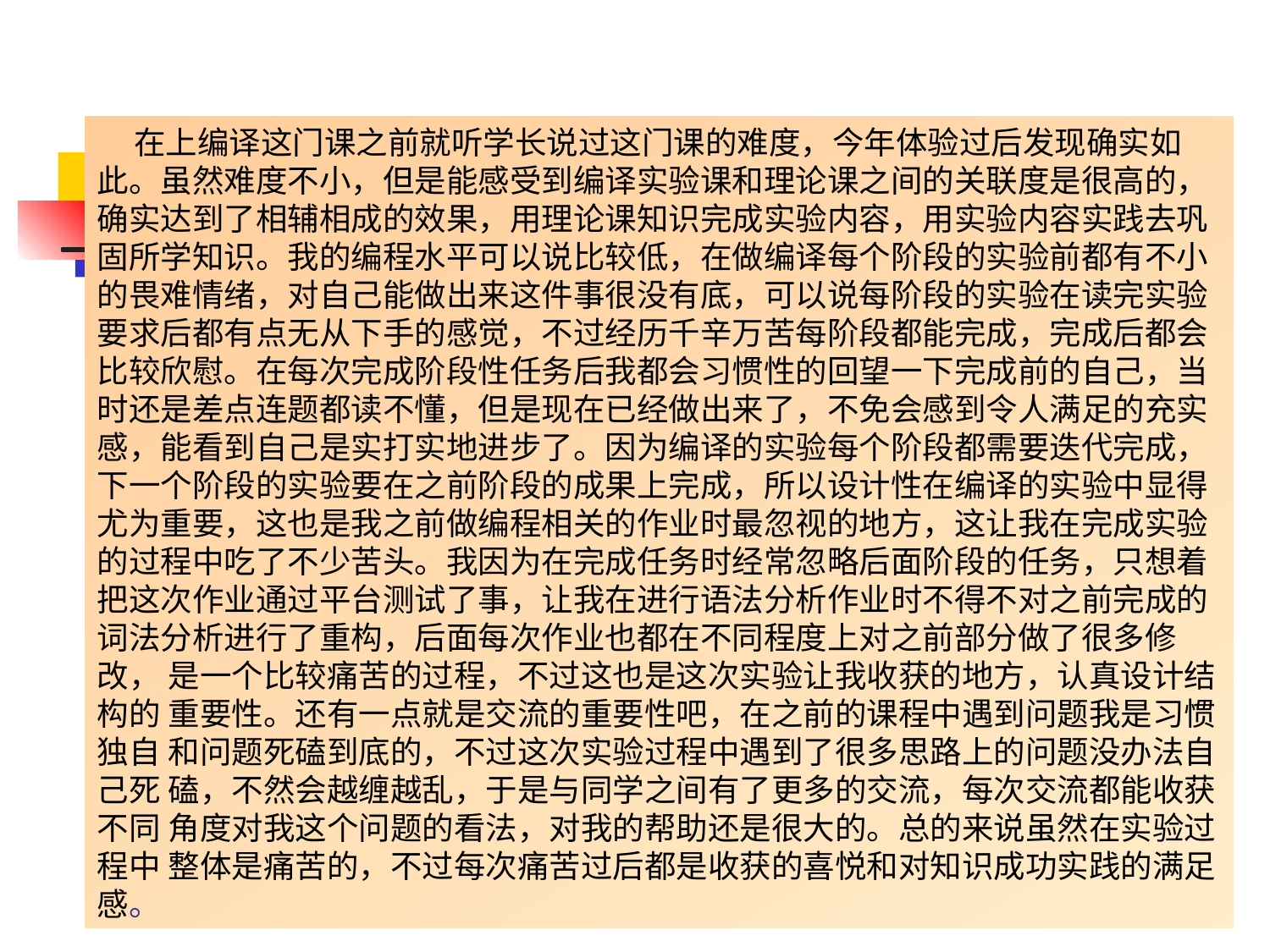

在上编译这门课之前就听学长说过这门课的难度，今年体验过后发现确实如 此。虽然难度不小，但是能感受到编译实验课和理论课之间的关联度是很高的， 确实达到了相辅相成的效果，用理论课知识完成实验内容，用实验内容实践去巩 固所学知识。我的编程水平可以说比较低，在做编译每个阶段的实验前都有不小 的畏难情绪，对自己能做出来这件事很没有底，可以说每阶段的实验在读完实验 要求后都有点无从下手的感觉，不过经历千辛万苦每阶段都能完成，完成后都会 比较欣慰。在每次完成阶段性任务后我都会习惯性的回望一下完成前的自己，当 时还是差点连题都读不懂，但是现在已经做出来了，不免会感到令人满足的充实 感，能看到自己是实打实地进步了。因为编译的实验每个阶段都需要迭代完成， 下一个阶段的实验要在之前阶段的成果上完成，所以设计性在编译的实验中显得 尤为重要，这也是我之前做编程相关的作业时最忽视的地方，这让我在完成实验 的过程中吃了不少苦头。我因为在完成任务时经常忽略后面阶段的任务，只想着 把这次作业通过平台测试了事，让我在进行语法分析作业时不得不对之前完成的 词法分析进行了重构，后面每次作业也都在不同程度上对之前部分做了很多修改， 是一个比较痛苦的过程，不过这也是这次实验让我收获的地方，认真设计结构的 重要性。还有一点就是交流的重要性吧，在之前的课程中遇到问题我是习惯独自 和问题死磕到底的，不过这次实验过程中遇到了很多思路上的问题没办法自己死 磕，不然会越缠越乱，于是与同学之间有了更多的交流，每次交流都能收获不同 角度对我这个问题的看法，对我的帮助还是很大的。总的来说虽然在实验过程中 整体是痛苦的，不过每次痛苦过后都是收获的喜悦和对知识成功实践的满足感。